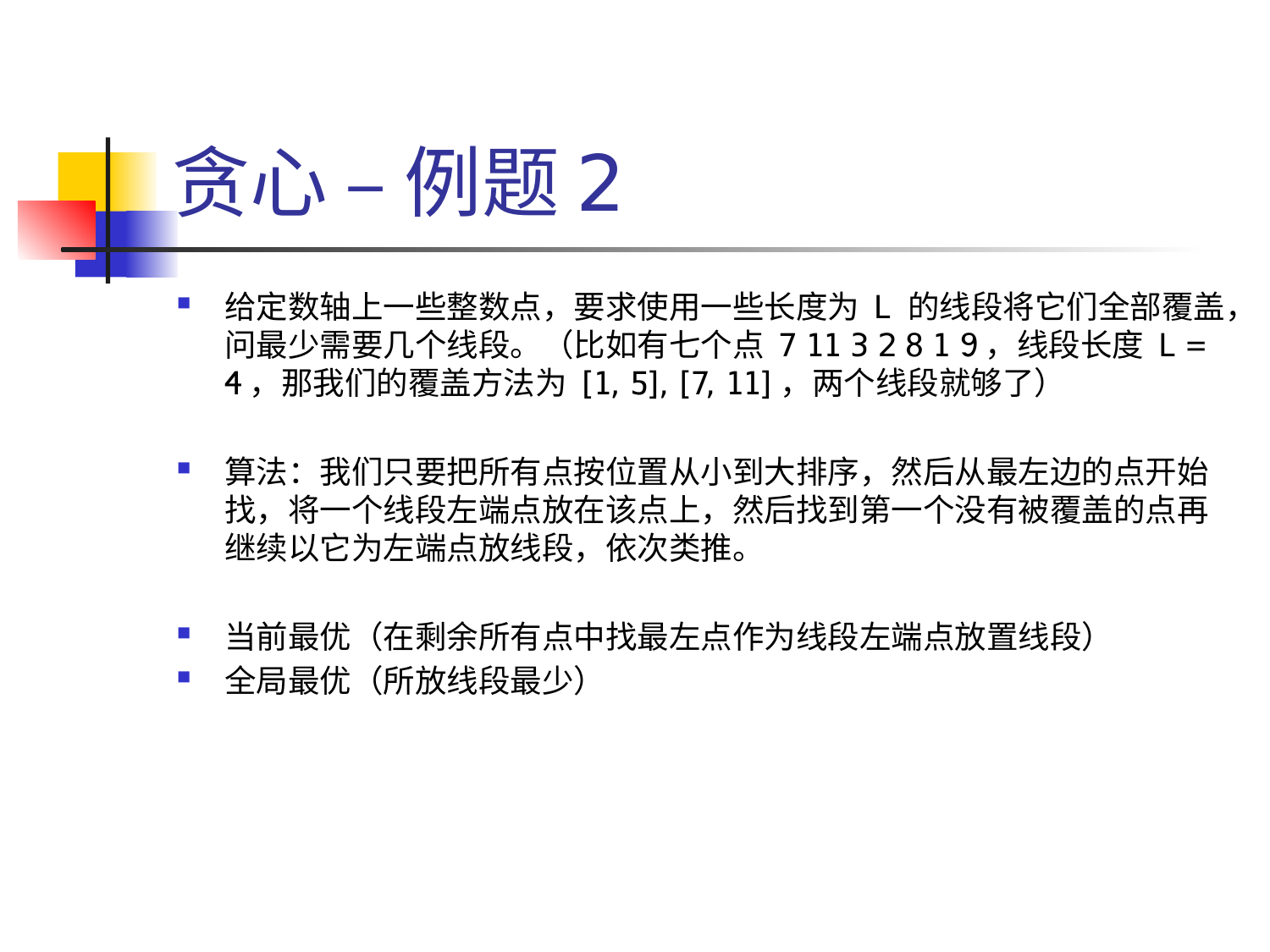

# 贪心 – 例题2
给定数轴上一些整数点，要求使用一些长度为 L 的线段将它们全部覆盖，问最少需要几个线段。（比如有七个点 7 11 3 2 8 1 9，线段长度 L = 4，那我们的覆盖方法为 [1, 5], [7, 11]，两个线段就够了）

算法：我们只要把所有点按位置从小到大排序，然后从最左边的点开始找，将一个线段左端点放在该点上，然后找到第一个没有被覆盖的点再继续以它为左端点放线段，依次类推。

当前最优（在剩余所有点中找最左点作为线段左端点放置线段）
全局最优（所放线段最少）